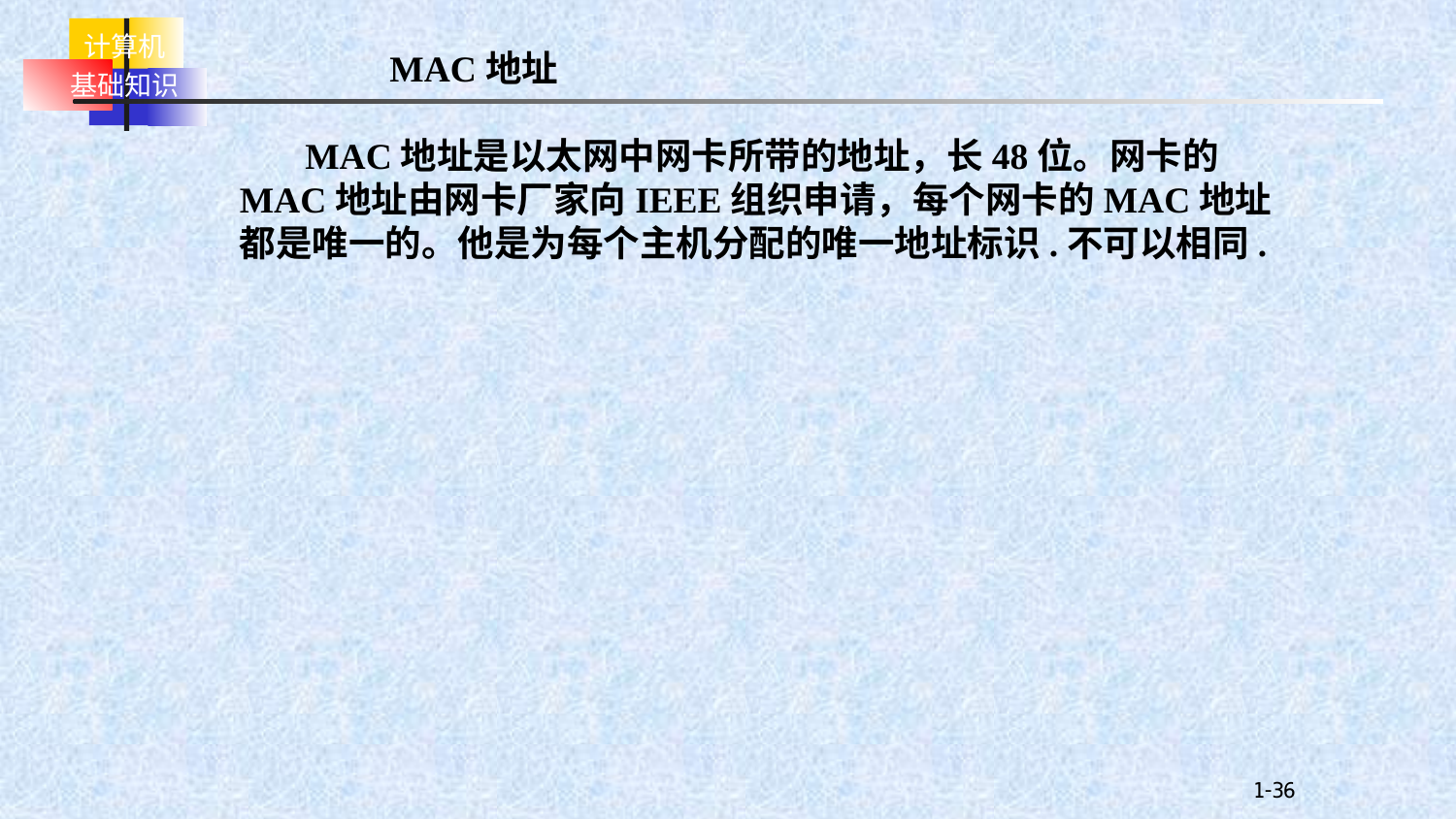

MAC地址
   MAC地址是以太网中网卡所带的地址，长48位。网卡的MAC地址由网卡厂家向IEEE组织申请，每个网卡的MAC地址都是唯一的。他是为每个主机分配的唯一地址标识.不可以相同.

1-36